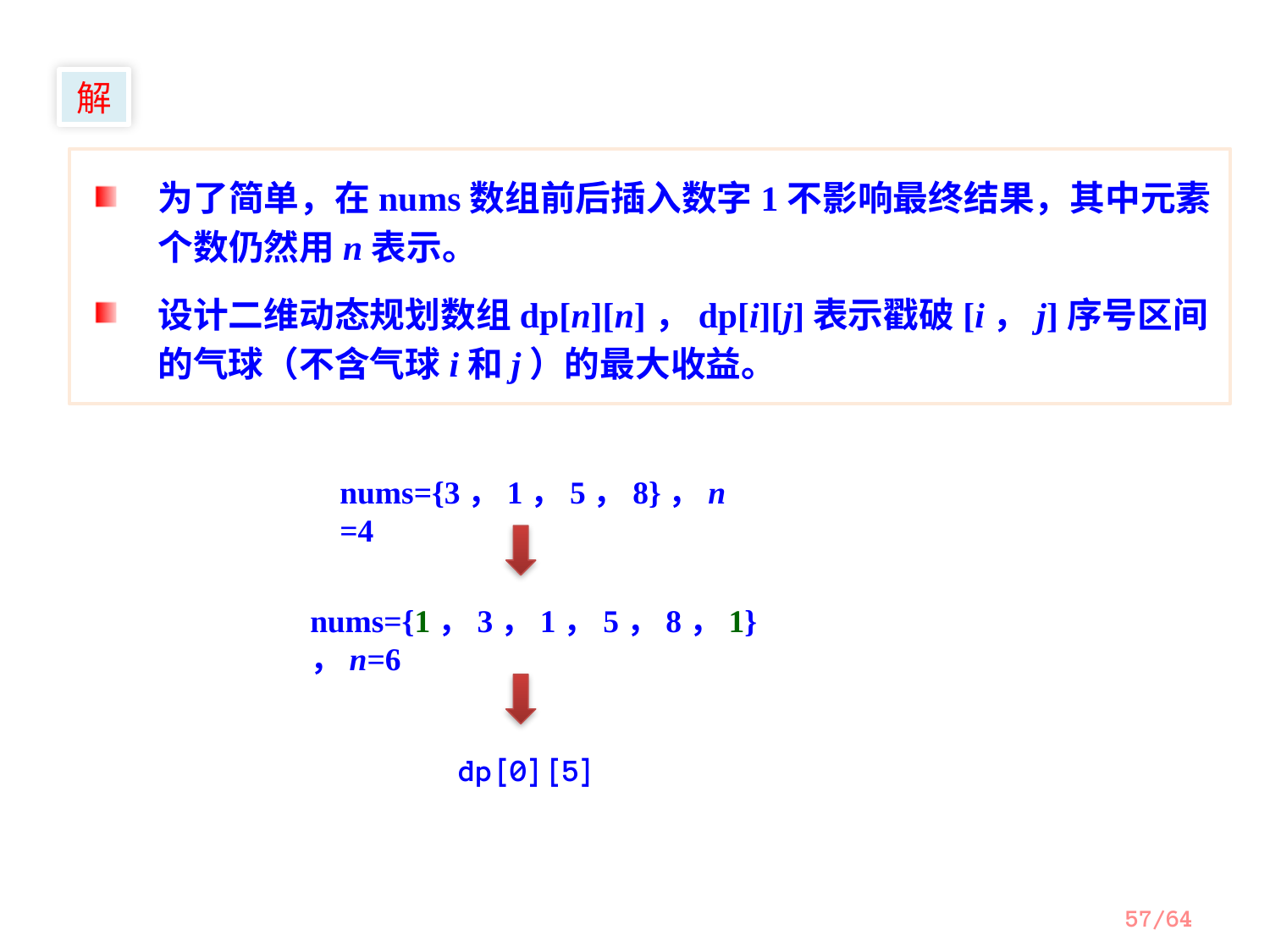

解
为了简单，在nums数组前后插入数字1不影响最终结果，其中元素个数仍然用n表示。
设计二维动态规划数组dp[n][n]，dp[i][j]表示戳破[i，j]序号区间的气球（不含气球i和j）的最大收益。
nums={3，1，5，8}，n=4

nums={1，3，1，5，8，1}，n=6

dp[0][5]
57/64